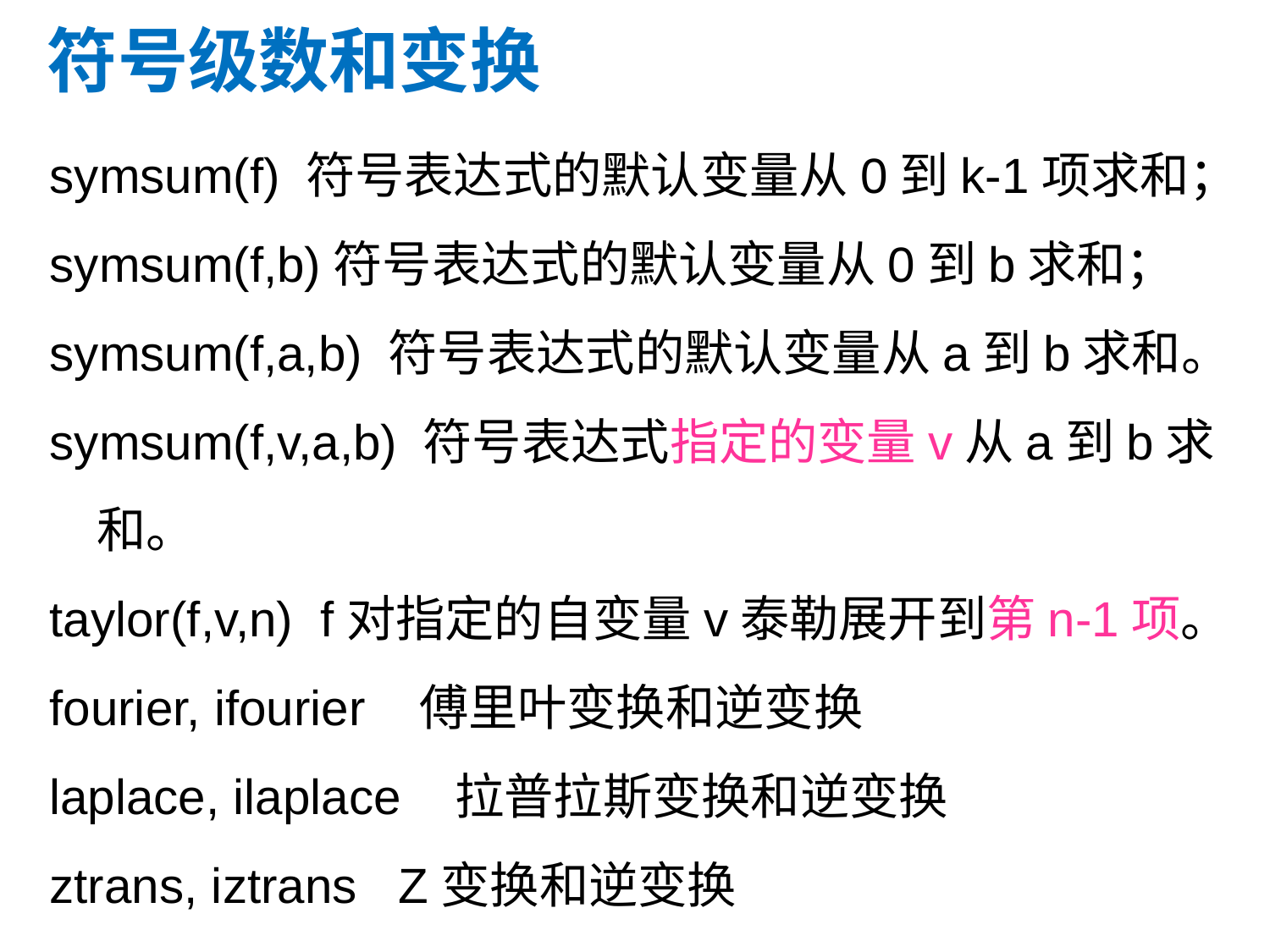

符号级数和变换
symsum(f) 符号表达式的默认变量从0到k-1项求和；
symsum(f,b)符号表达式的默认变量从0到b求和；
symsum(f,a,b) 符号表达式的默认变量从a到b求和。
symsum(f,v,a,b) 符号表达式指定的变量v从a到b求和。
taylor(f,v,n)  f对指定的自变量v泰勒展开到第n-1项。
fourier, ifourier   傅里叶变换和逆变换
laplace, ilaplace   拉普拉斯变换和逆变换
ztrans, iztrans   Z变换和逆变换